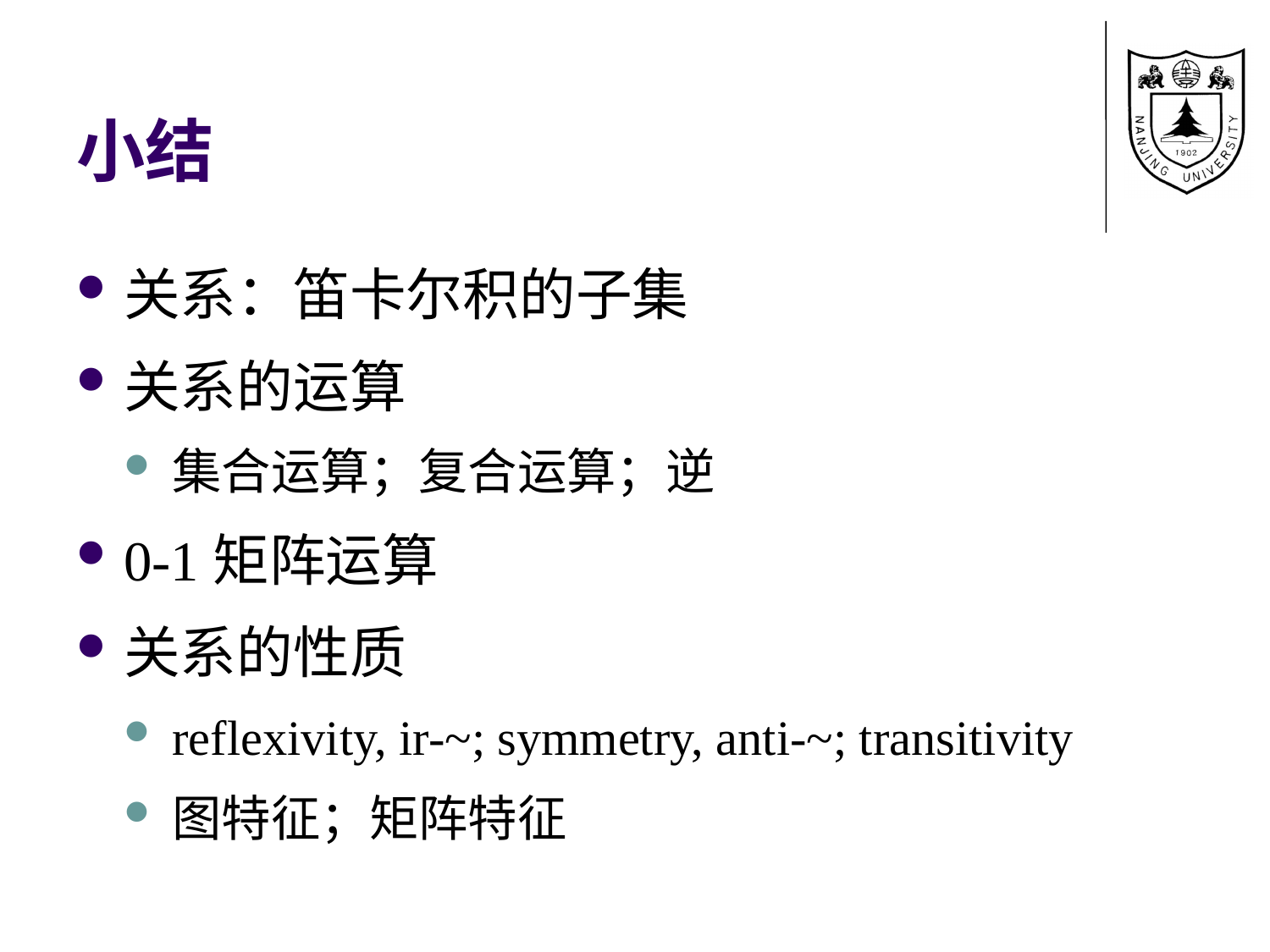

# 小结
关系：笛卡尔积的子集
关系的运算
集合运算；复合运算；逆
0-1矩阵运算
关系的性质
reflexivity, ir-~; symmetry, anti-~; transitivity
图特征；矩阵特征